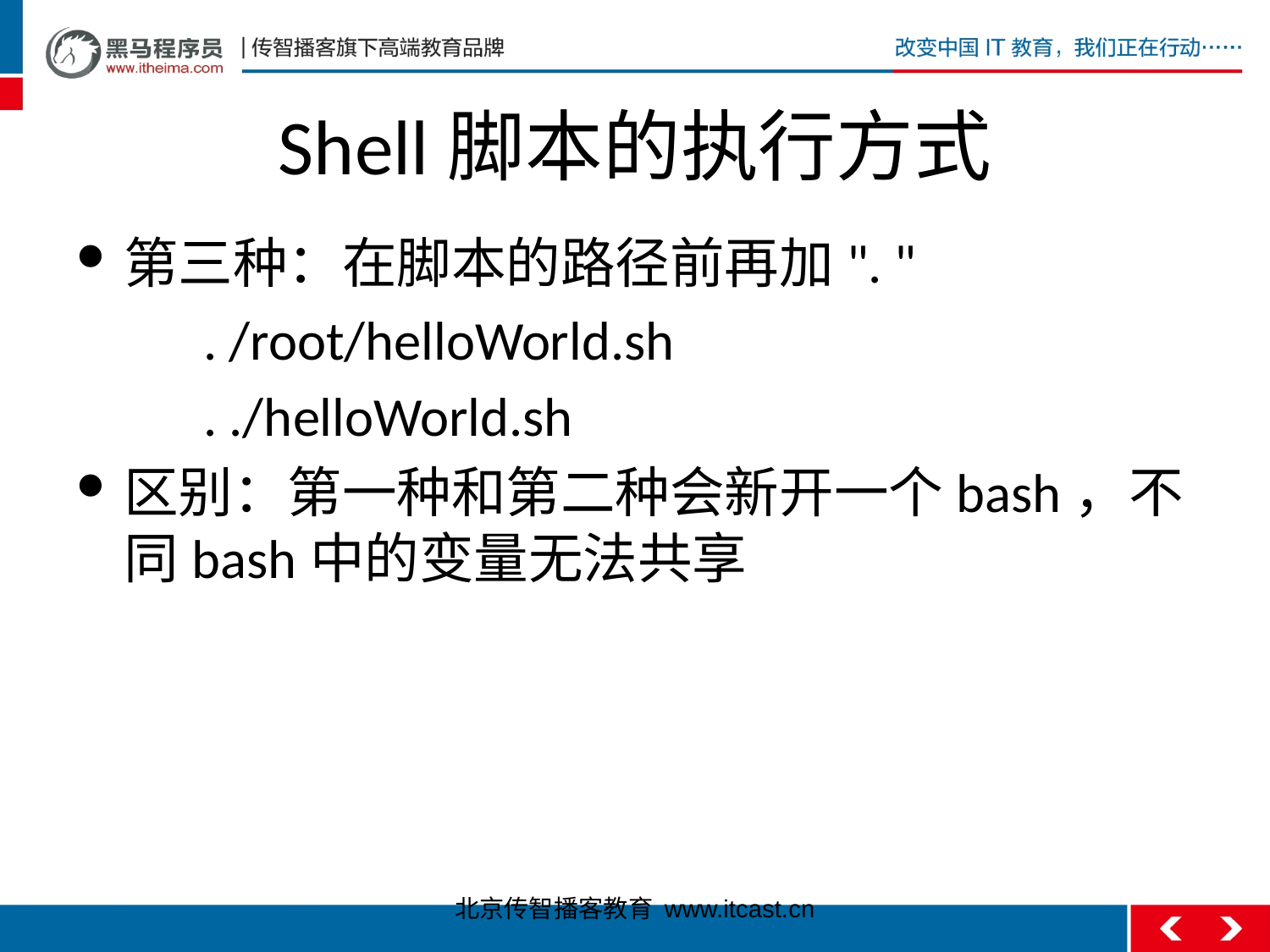

# Shell脚本的执行方式
第三种：在脚本的路径前再加". "
	. /root/helloWorld.sh
	. ./helloWorld.sh
区别：第一种和第二种会新开一个bash，不同bash中的变量无法共享
北京传智播客教育 www.itcast.cn